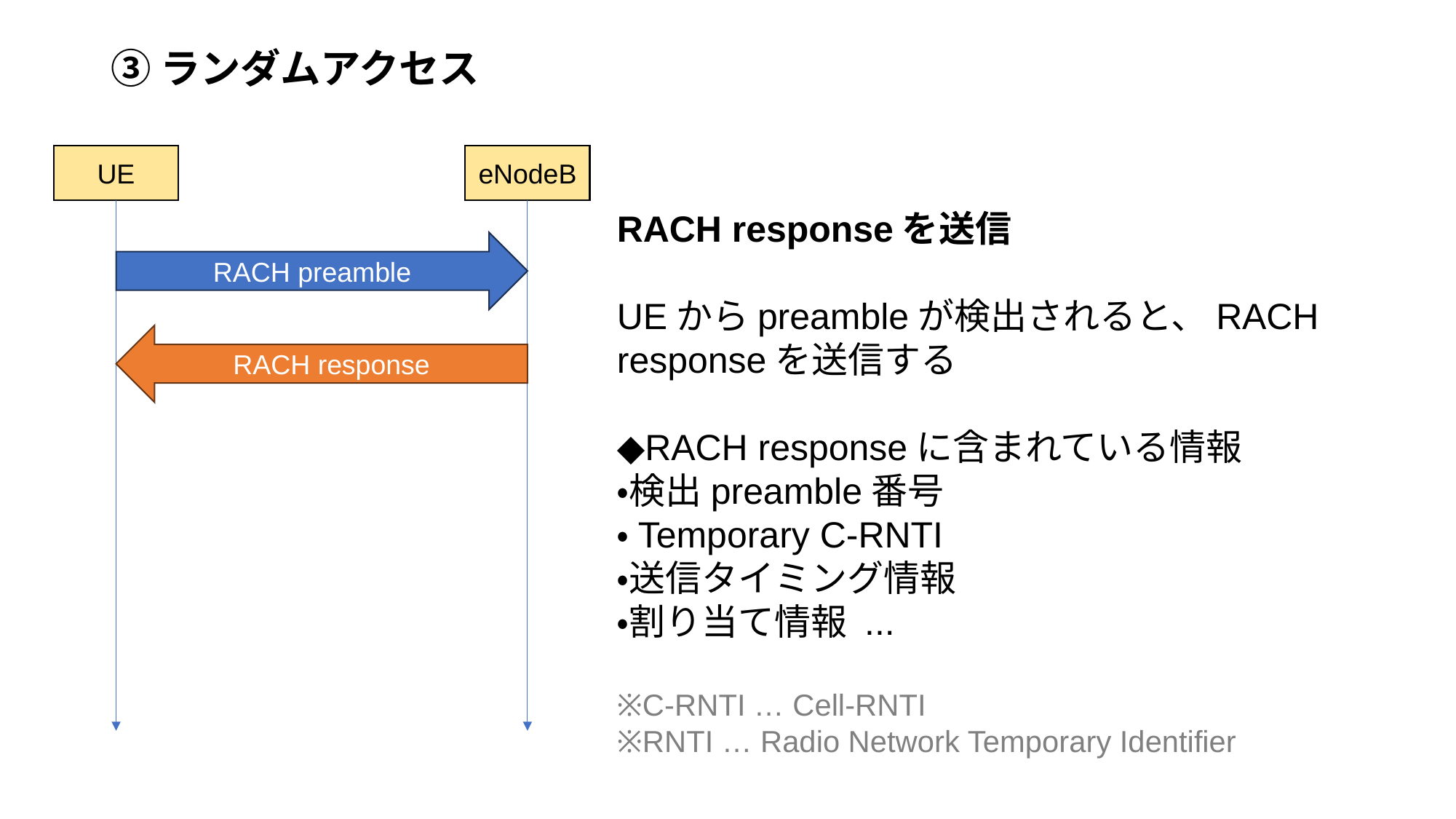

# ③ランダムアクセス
UE
eNodeB
RACH responseを送信

UEからpreambleが検出されると、RACH responseを送信する

◆RACH responseに含まれている情報
・検出preamble番号
・Temporary C-RNTI
・送信タイミング情報
・割り当て情報 ...

※C-RNTI … Cell-RNTI
※RNTI … Radio Network Temporary Identifier
RACH preamble
RACH response